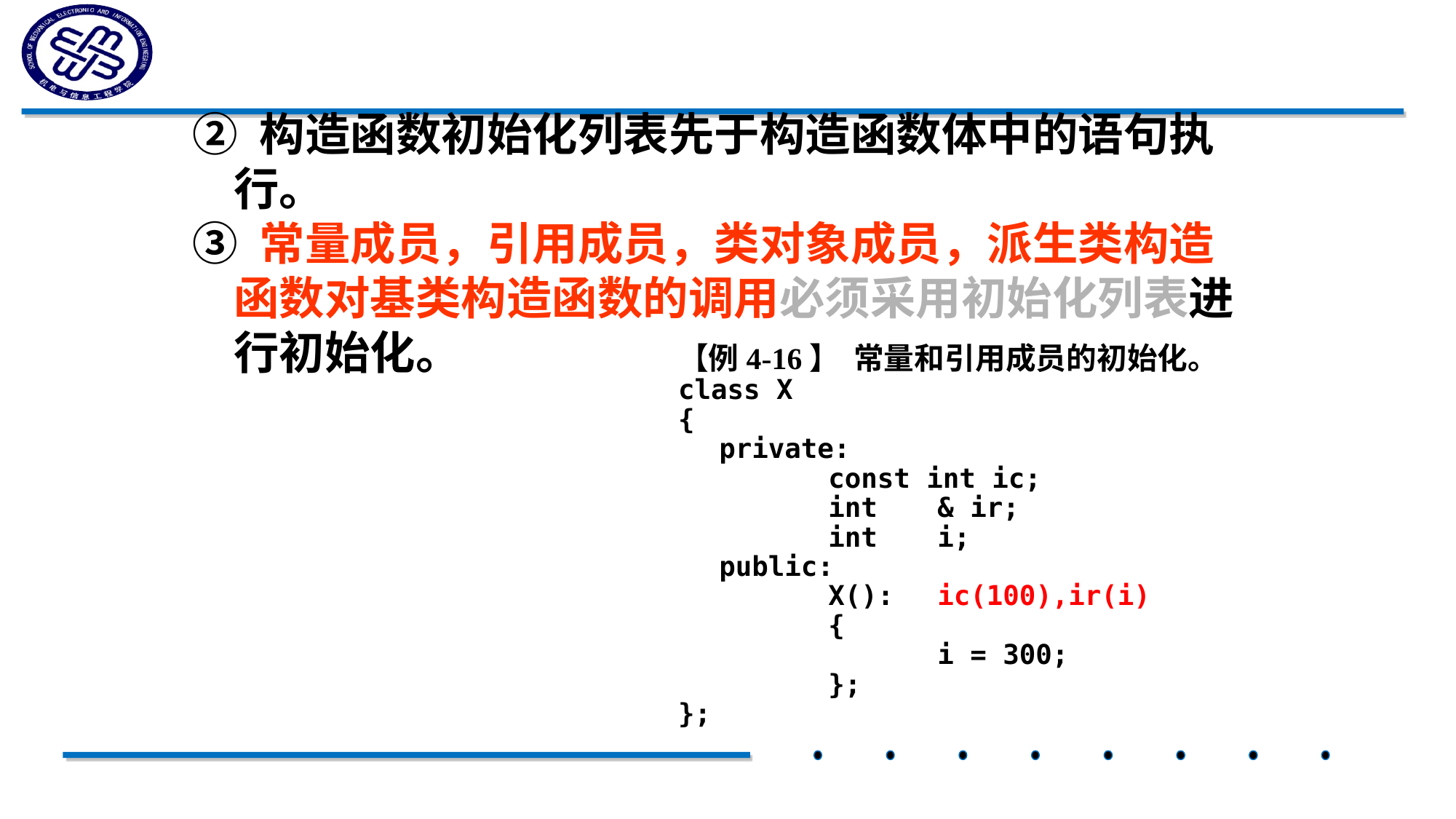

② 构造函数初始化列表先于构造函数体中的语句执行。
③ 常量成员，引用成员，类对象成员，派生类构造函数对基类构造函数的调用必须采用初始化列表进行初始化。
【例4-16】  常量和引用成员的初始化。
class X
{
	private:
		const int ic;
		int 	& ir;
		int 	i;
	public:
		X():	ic(100),ir(i)
	{
			i = 300;
		};
};